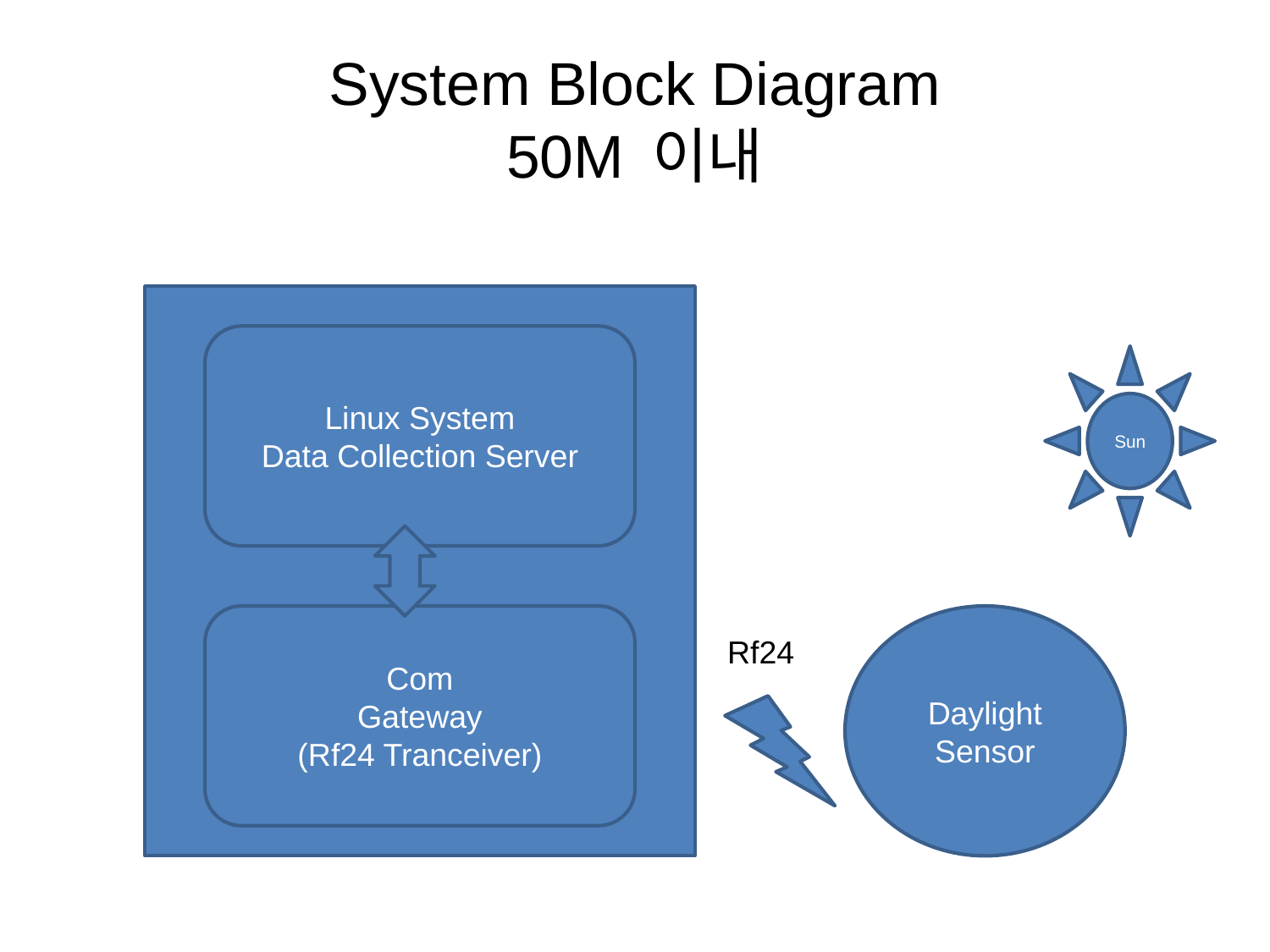

# System Block Diagram 50M 이내

Linux System
Data Collection Server
Sun

Com
Gateway
(Rf24 Tranceiver)
Daylight
Sensor
Rf24